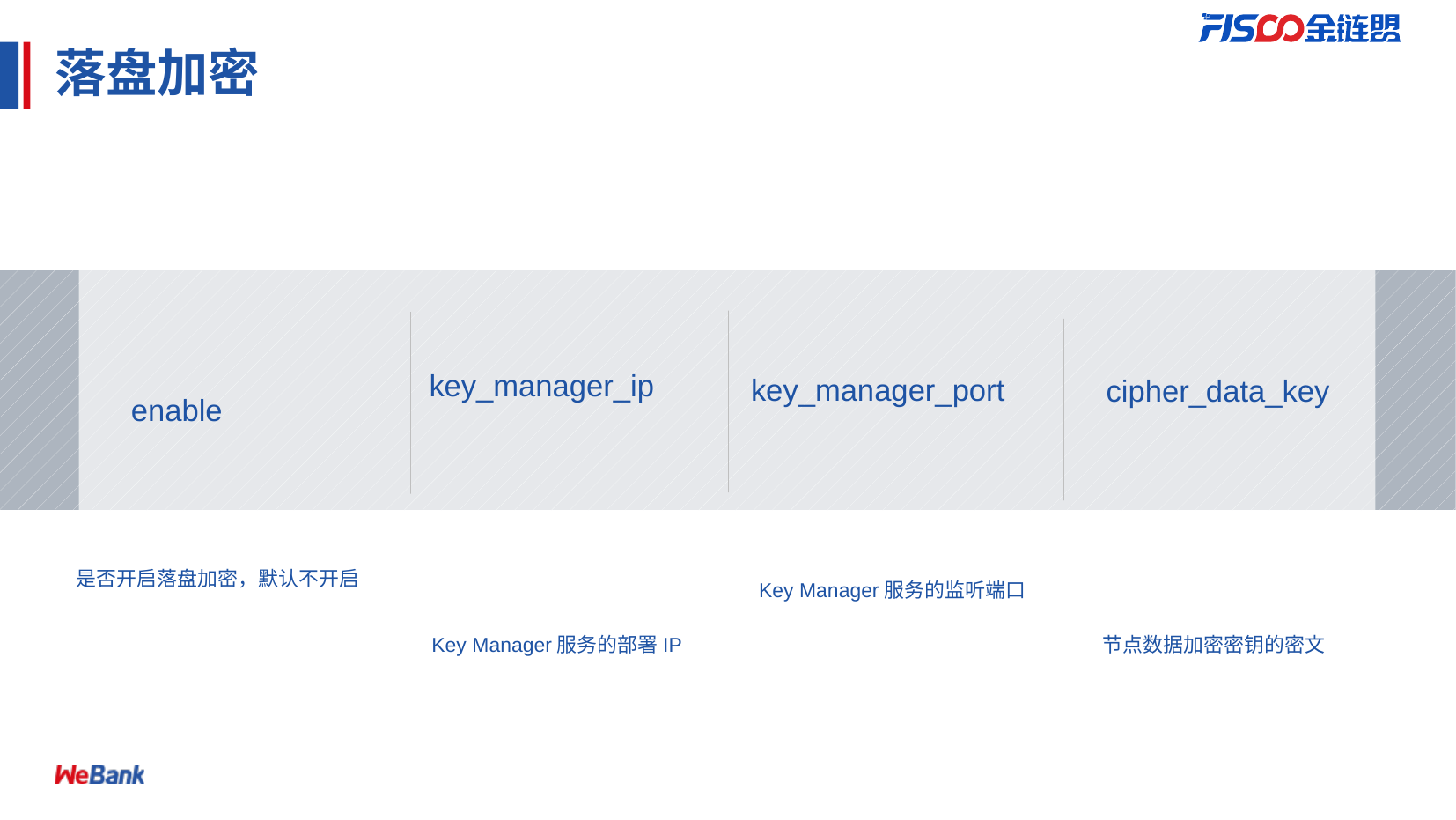

# 落盘加密

enable
是否开启落盘加密，默认不开启
key_manager_ip
key_manager_port
cipher_data_key
Key Manager服务的监听端口
Key Manager服务的部署IP
节点数据加密密钥的密文